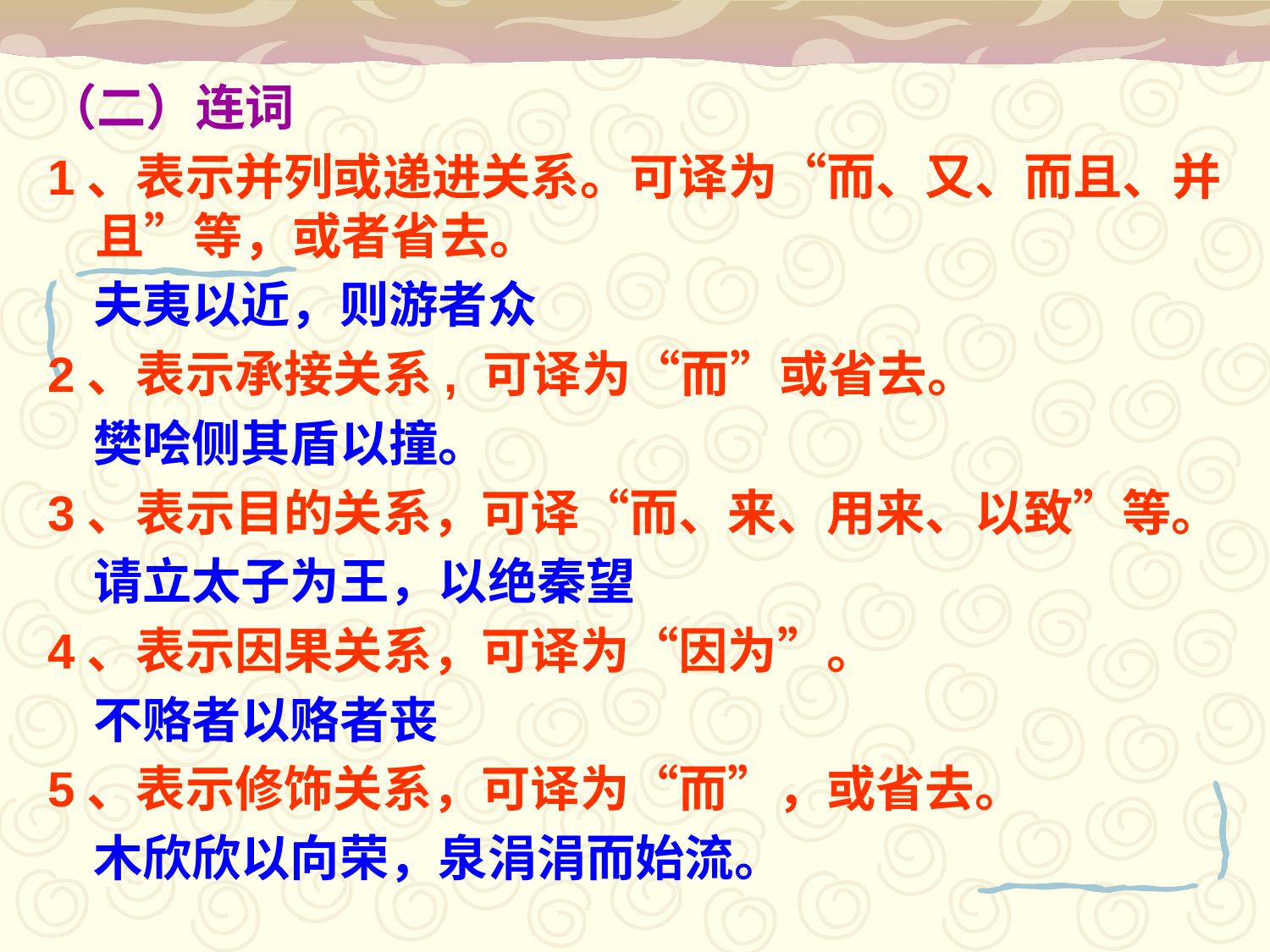

（二）连词
1、表示并列或递进关系。可译为“而、又、而且、并且”等，或者省去。
   夫夷以近，则游者众
2、表示承接关系, 可译为“而”或省去。
   樊哙侧其盾以撞。
3、表示目的关系，可译“而、来、用来、以致”等。
   请立太子为王，以绝秦望
4、表示因果关系，可译为“因为”。
   不赂者以赂者丧
5、表示修饰关系，可译为“而”，或省去。
   木欣欣以向荣，泉涓涓而始流。